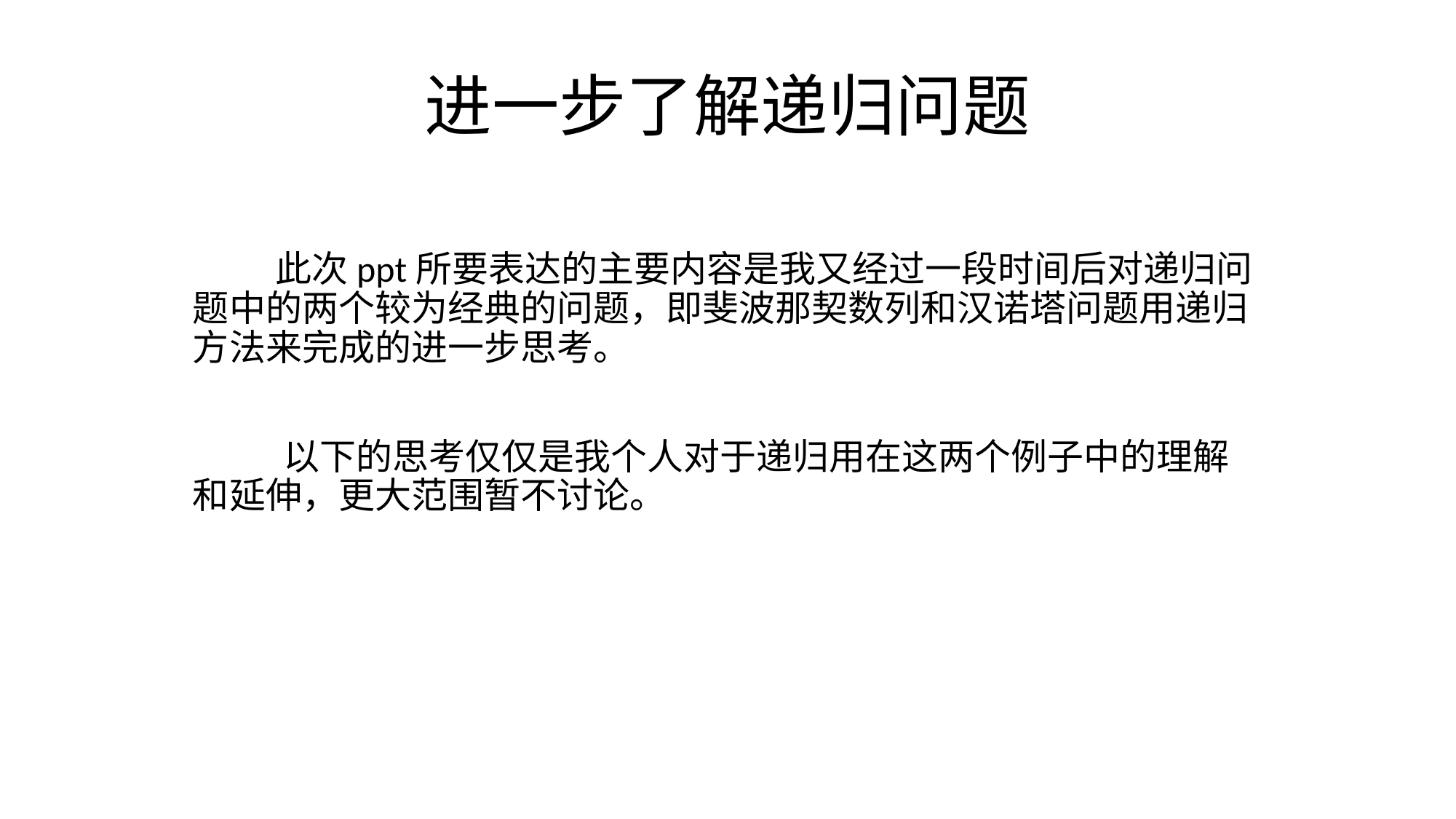

# 进一步了解递归问题
         此次ppt所要表达的主要内容是我又经过一段时间后对递归问题中的两个较为经典的问题，即斐波那契数列和汉诺塔问题用递归方法来完成的进一步思考。

          以下的思考仅仅是我个人对于递归用在这两个例子中的理解和延伸，更大范围暂不讨论。